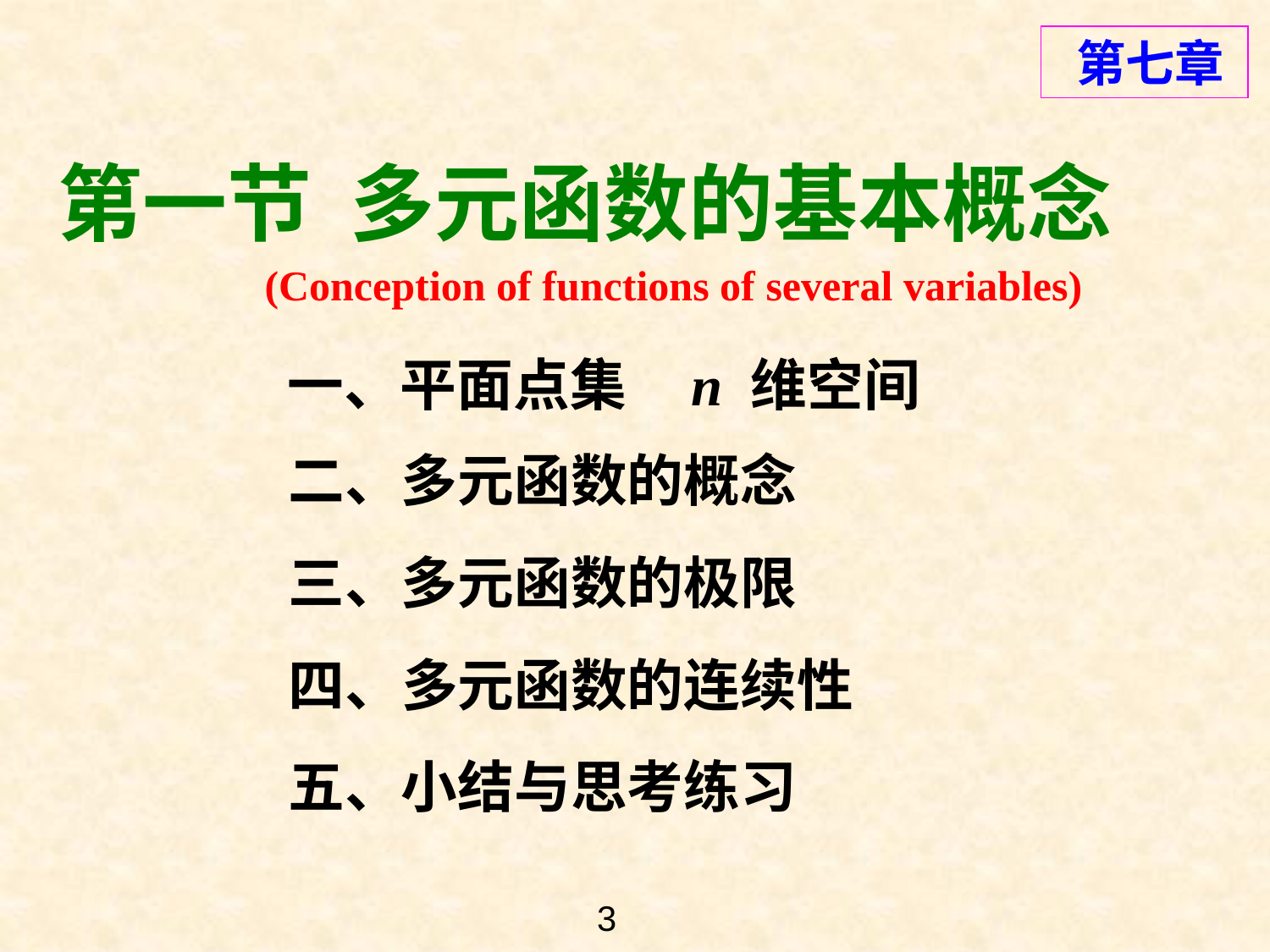

第七章
# 第一节  多元函数的基本概念
(Conception of functions of several variables)
一、平面点集    n 维空间
二、多元函数的概念
三、多元函数的极限
四、多元函数的连续性
五、小结与思考练习
3